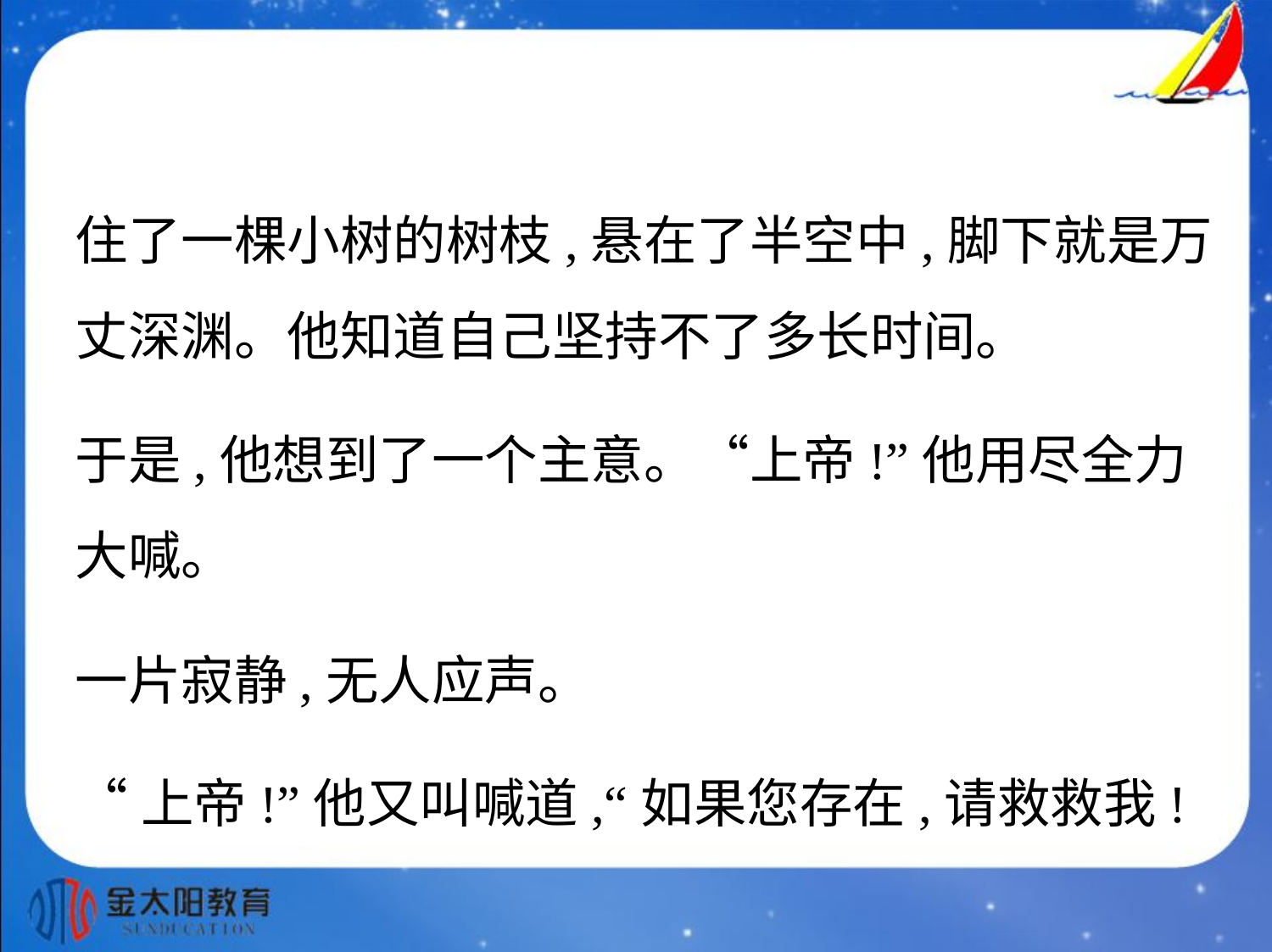

住了一棵小树的树枝,悬在了半空中,脚下就是万
丈深渊。他知道自己坚持不了多长时间。
于是,他想到了一个主意。“上帝!”他用尽全力
大喊。
一片寂静,无人应声。
“上帝!”他又叫喊道,“如果您存在,请救救我!